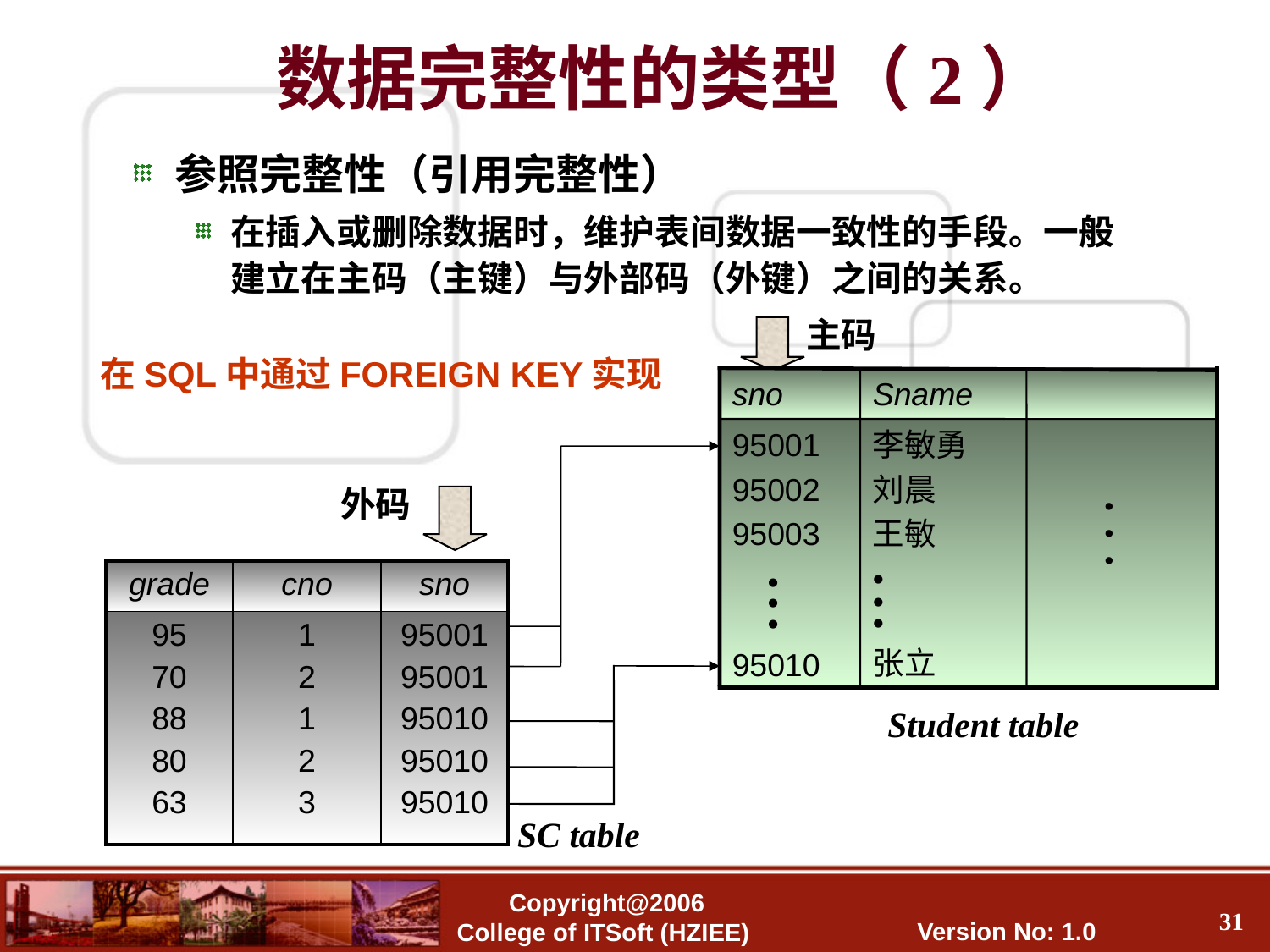

数据完整性的类型（2）
参照完整性（引用完整性）
在插入或删除数据时，维护表间数据一致性的手段。一般建立在主码（主键）与外部码（外键）之间的关系。
主码

在SQL中通过FOREIGN KEY实现
sno

Sname                    ……

95001
95002
95003

    •
    •
    •
95010

李敏勇
刘晨
王敏
•
•
•

张立
    •
    •
    •

外码

| grade | cno | sno |
| --- | --- | --- |
| 95 70 88 80 63 | 1 2 1 2 3 | 95001 95001 95010 95010 95010 |

Student table
SC table